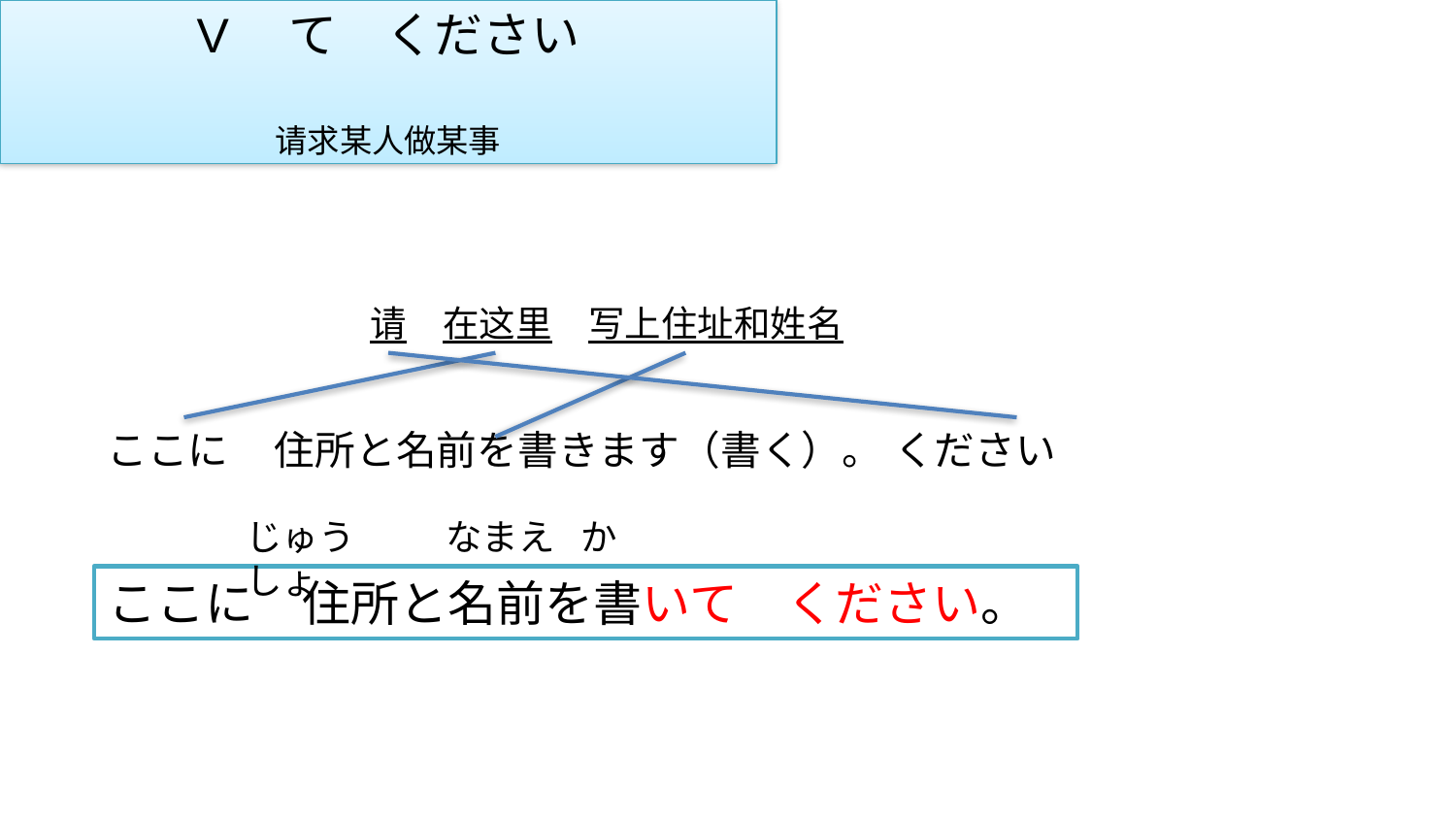

V　て　ください

请求某人做某事
请　在这里　写上住址和姓名
ここに
住所と名前を書きます（書く）。
ください
じゅうしょ
か
なまえ
ここに　住所と名前を書いて　ください。